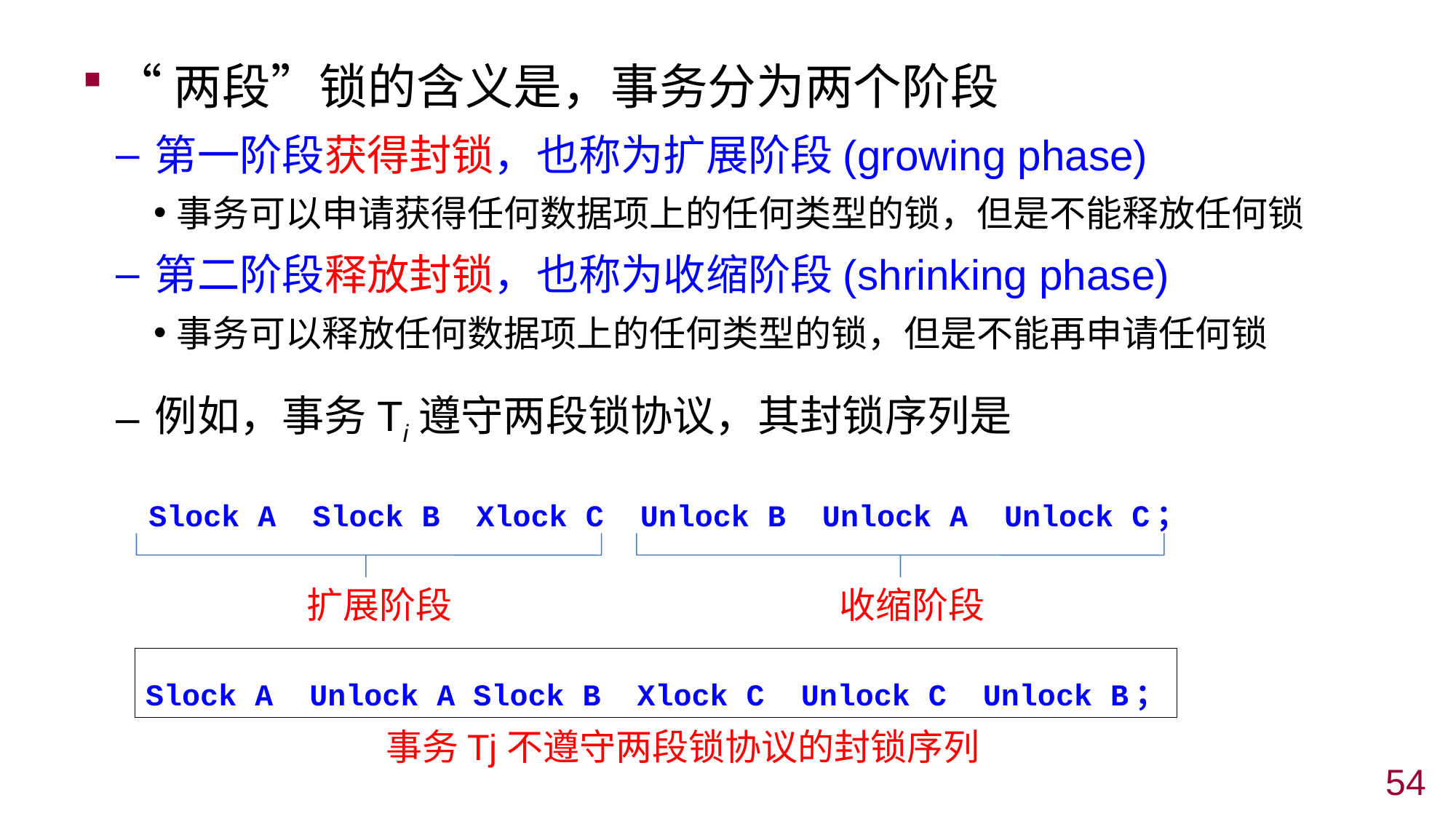

“两段”锁的含义是，事务分为两个阶段
第一阶段获得封锁，也称为扩展阶段(growing phase)
事务可以申请获得任何数据项上的任何类型的锁，但是不能释放任何锁
第二阶段释放封锁，也称为收缩阶段(shrinking phase)
事务可以释放任何数据项上的任何类型的锁，但是不能再申请任何锁

例如，事务Ti遵守两段锁协议，其封锁序列是
Slock A  Slock B  Xlock C  Unlock B  Unlock A  Unlock C；

扩展阶段
收缩阶段
Slock A  Unlock A Slock B  Xlock C  Unlock C  Unlock B；
事务Tj不遵守两段锁协议的封锁序列
54